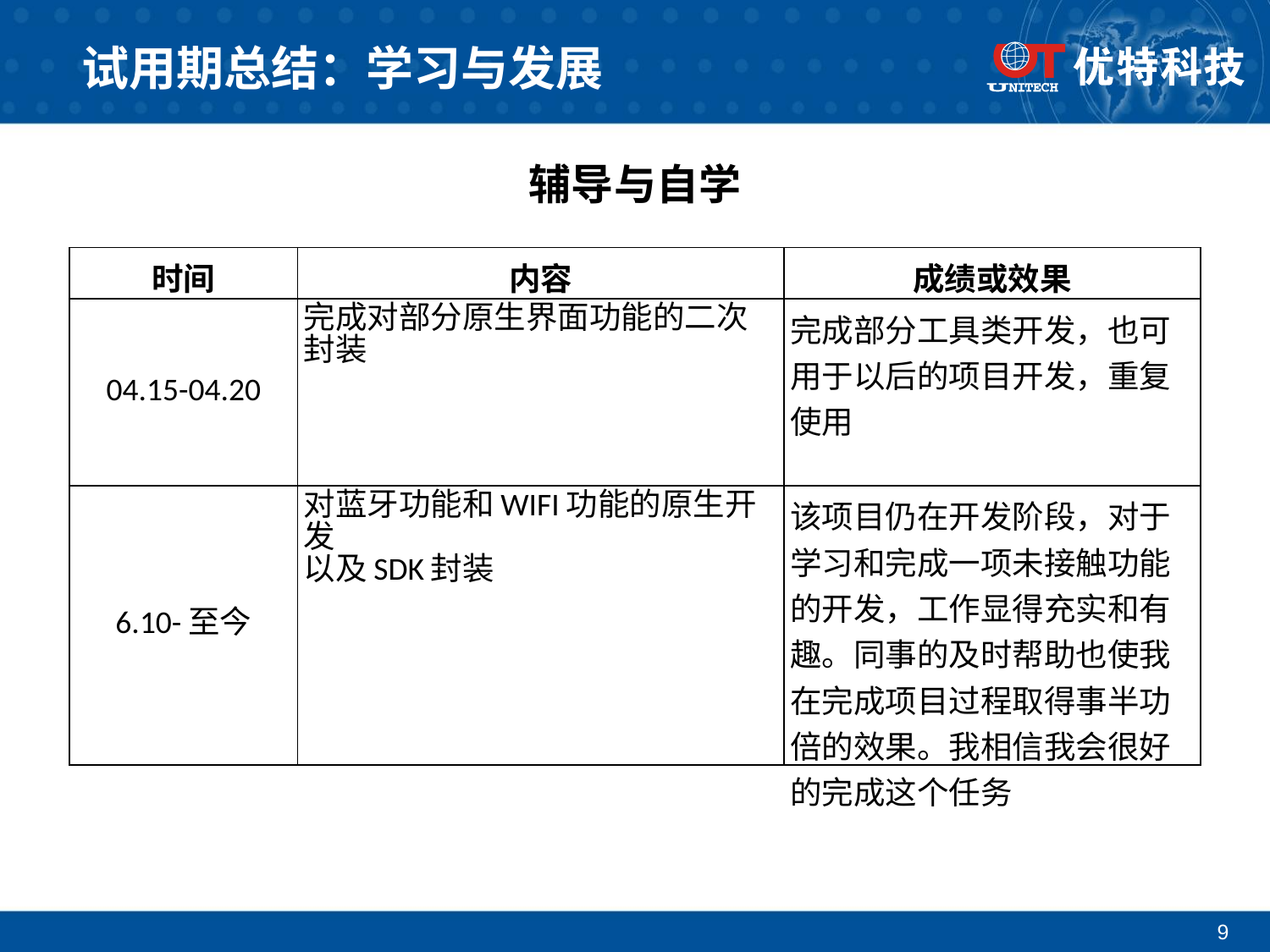

# 试用期总结：学习与发展
辅导与自学
| 时间 | 内容 | 成绩或效果 |
| --- | --- | --- |
| 04.15-04.20 | 完成对部分原生界面功能的二次封装 | 完成部分工具类开发，也可用于以后的项目开发，重复使用 |
| 6.10-至今 | 对蓝牙功能和WIFI功能的原生开发 以及SDK封装 | 该项目仍在开发阶段，对于学习和完成一项未接触功能的开发，工作显得充实和有趣。同事的及时帮助也使我在完成项目过程取得事半功倍的效果。我相信我会很好的完成这个任务 |
9